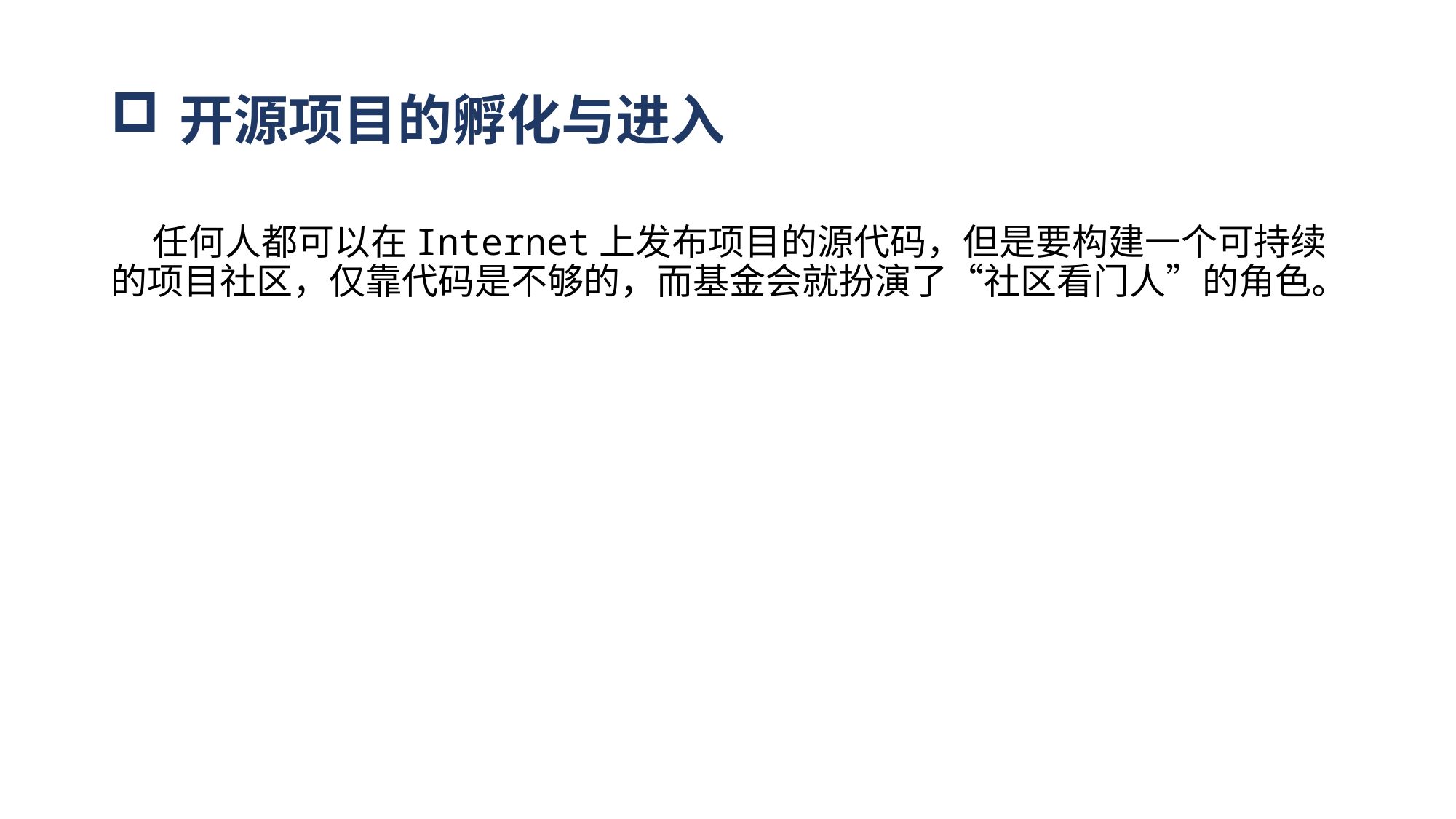

# 开源项目的孵化与进入
    任何人都可以在Internet上发布项目的源代码，但是要构建一个可持续的项目社区，仅靠代码是不够的，而基金会就扮演了“社区看门人”的角色。